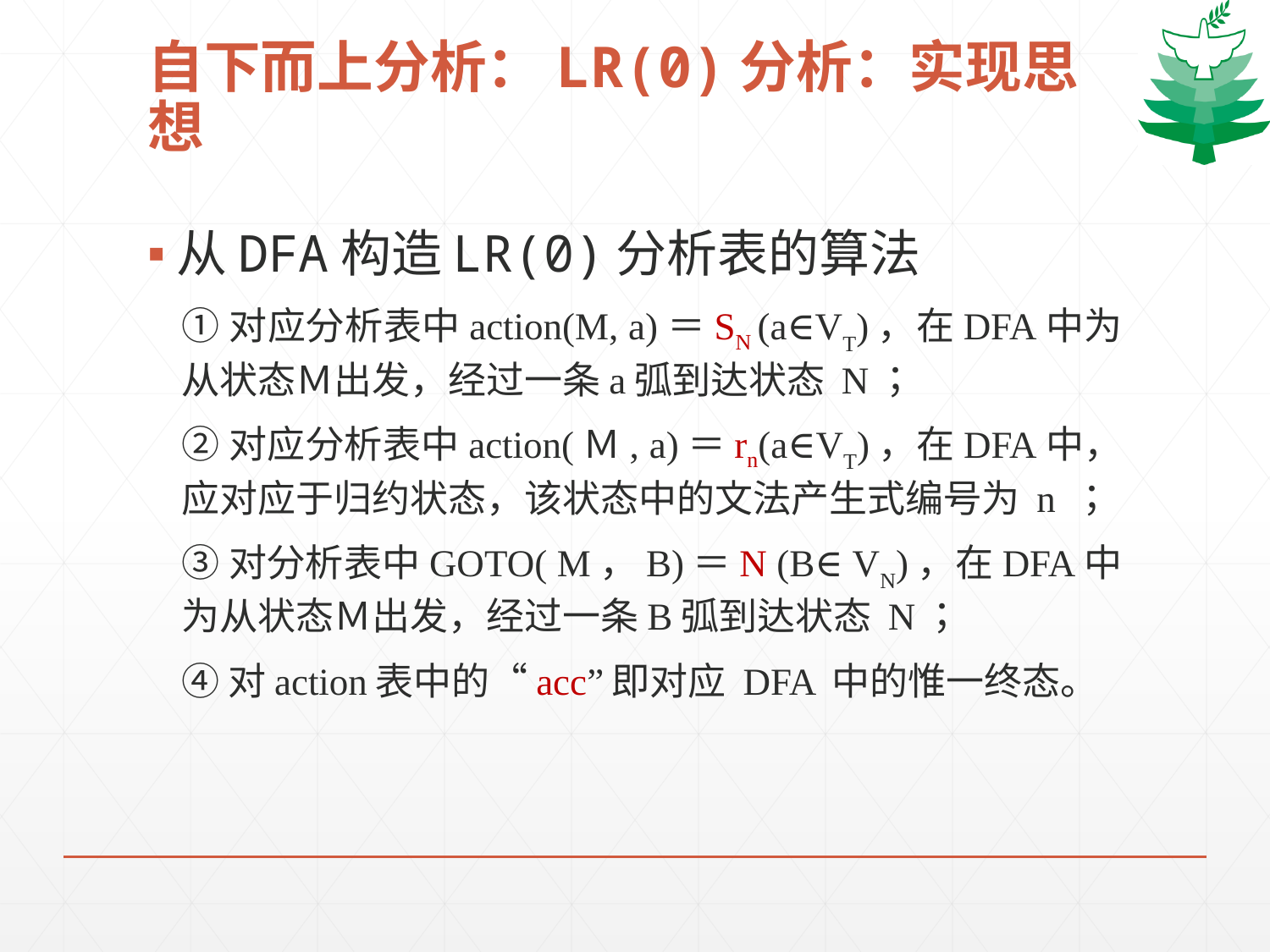

# 自下而上分析：LR(0)分析：实现思想
从DFA构造LR(0)分析表的算法
①对应分析表中action(M, a)＝SN (a∈VT)，在DFA中为从状态Ｍ出发，经过一条a弧到达状态 N；
②对应分析表中action(Ｍ, a)＝rn(a∈VT)，在DFA中，应对应于归约状态，该状态中的文法产生式编号为 n ；
③对分析表中GOTO( M，B)＝N (B∈ VN)，在DFA中为从状态Ｍ出发，经过一条B弧到达状态 N；
④对action表中的“acc”即对应 DFA 中的惟一终态。